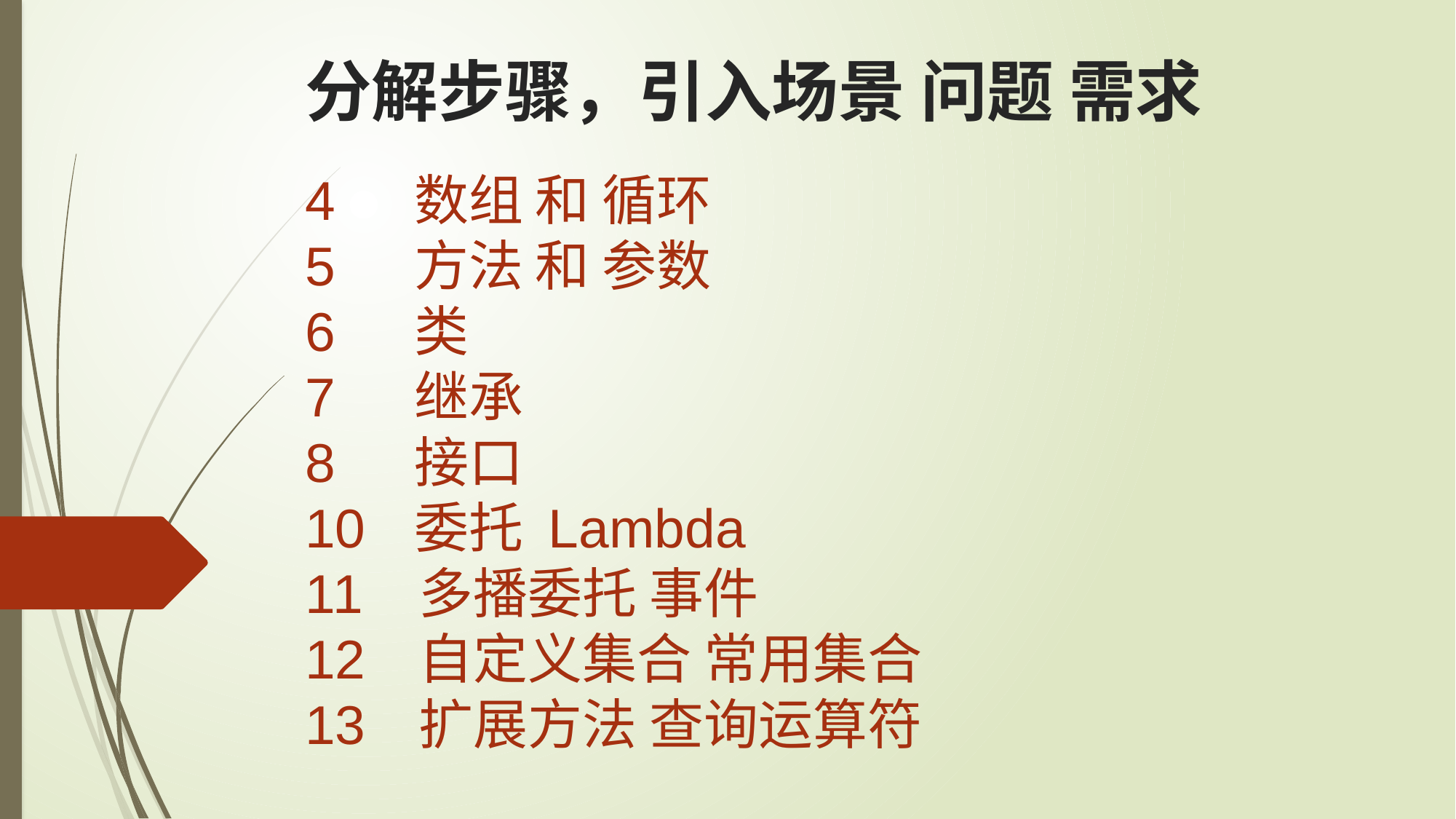

分解步骤，引入场景 问题 需求

4 	数组 和 循环
5 	方法 和 参数
6 	类
7 	继承
8 	接口
10 	委托 Lambda
 多播委托 事件
 自定义集合 常用集合
 扩展方法 查询运算符